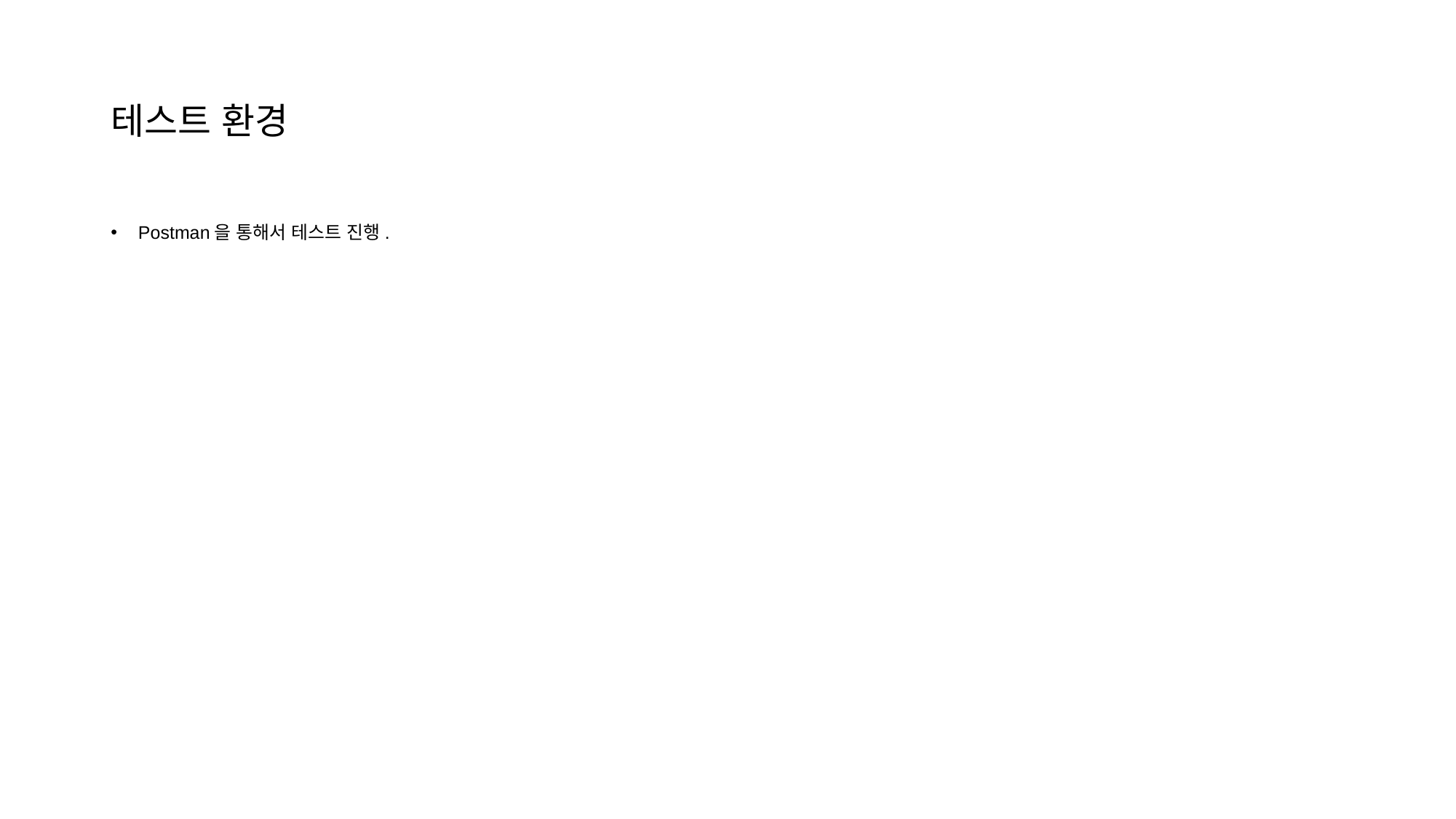

# 테스트 환경
Postman을 통해서 테스트 진행.